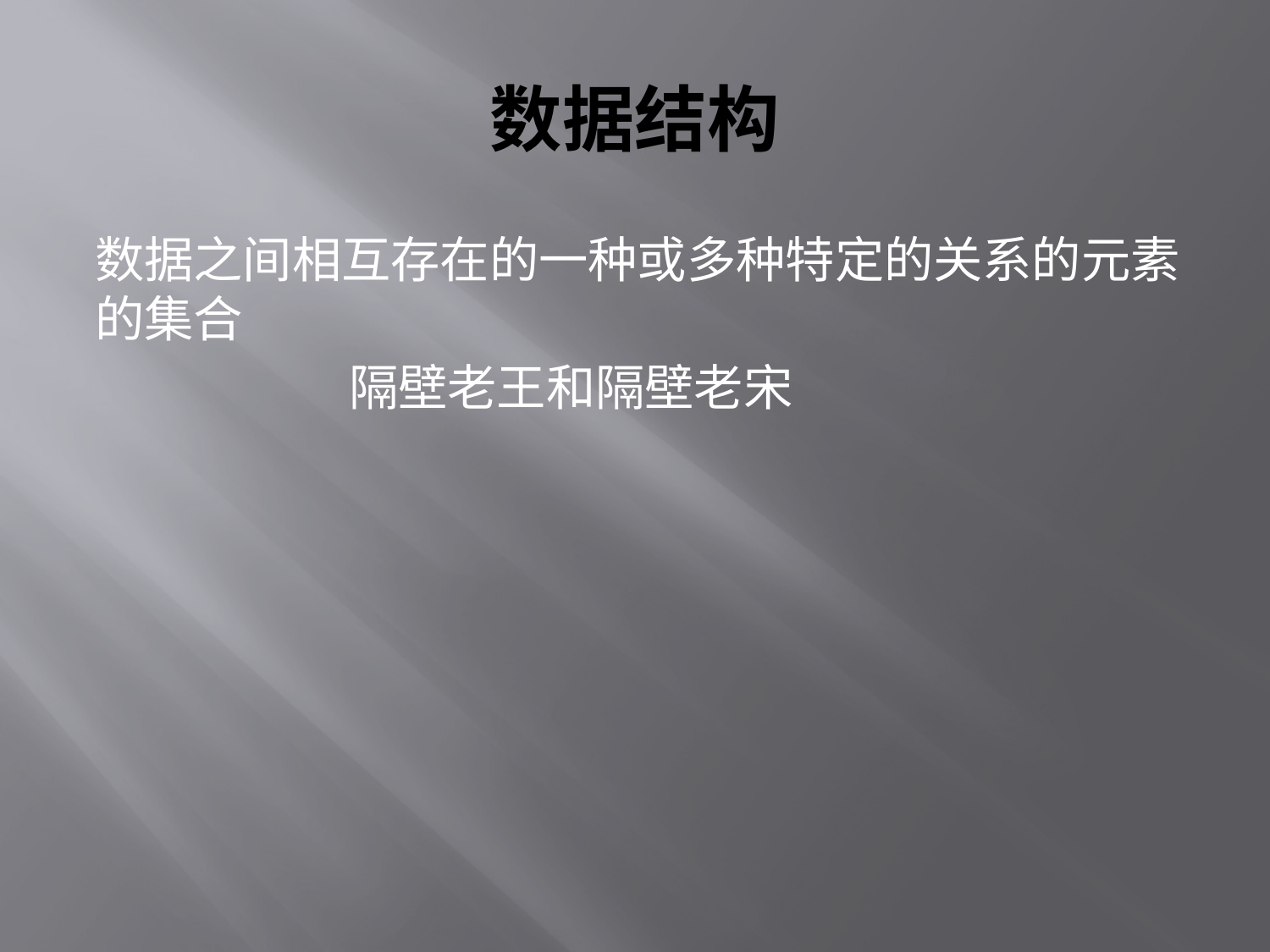

# 数据结构
数据之间相互存在的一种或多种特定的关系的元素的集合
		隔壁老王和隔壁老宋